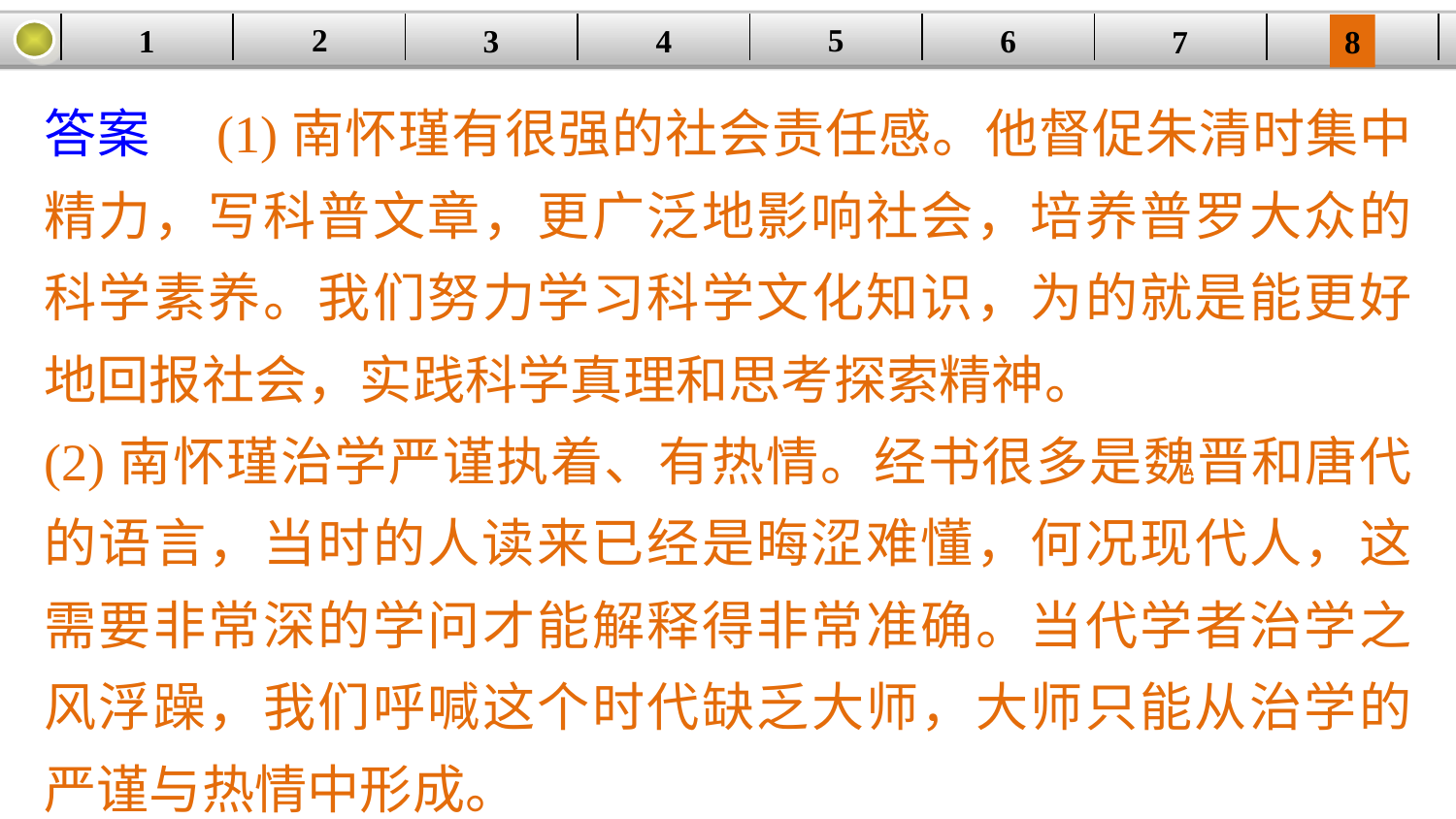

5
2
1
4
6
|  |  |  |  |  |  |  |  |
| --- | --- | --- | --- | --- | --- | --- | --- |
3
8
7

答案　(1)南怀瑾有很强的社会责任感。他督促朱清时集中精力，写科普文章，更广泛地影响社会，培养普罗大众的科学素养。我们努力学习科学文化知识，为的就是能更好地回报社会，实践科学真理和思考探索精神。
(2)南怀瑾治学严谨执着、有热情。经书很多是魏晋和唐代的语言，当时的人读来已经是晦涩难懂，何况现代人，这需要非常深的学问才能解释得非常准确。当代学者治学之风浮躁，我们呼喊这个时代缺乏大师，大师只能从治学的严谨与热情中形成。